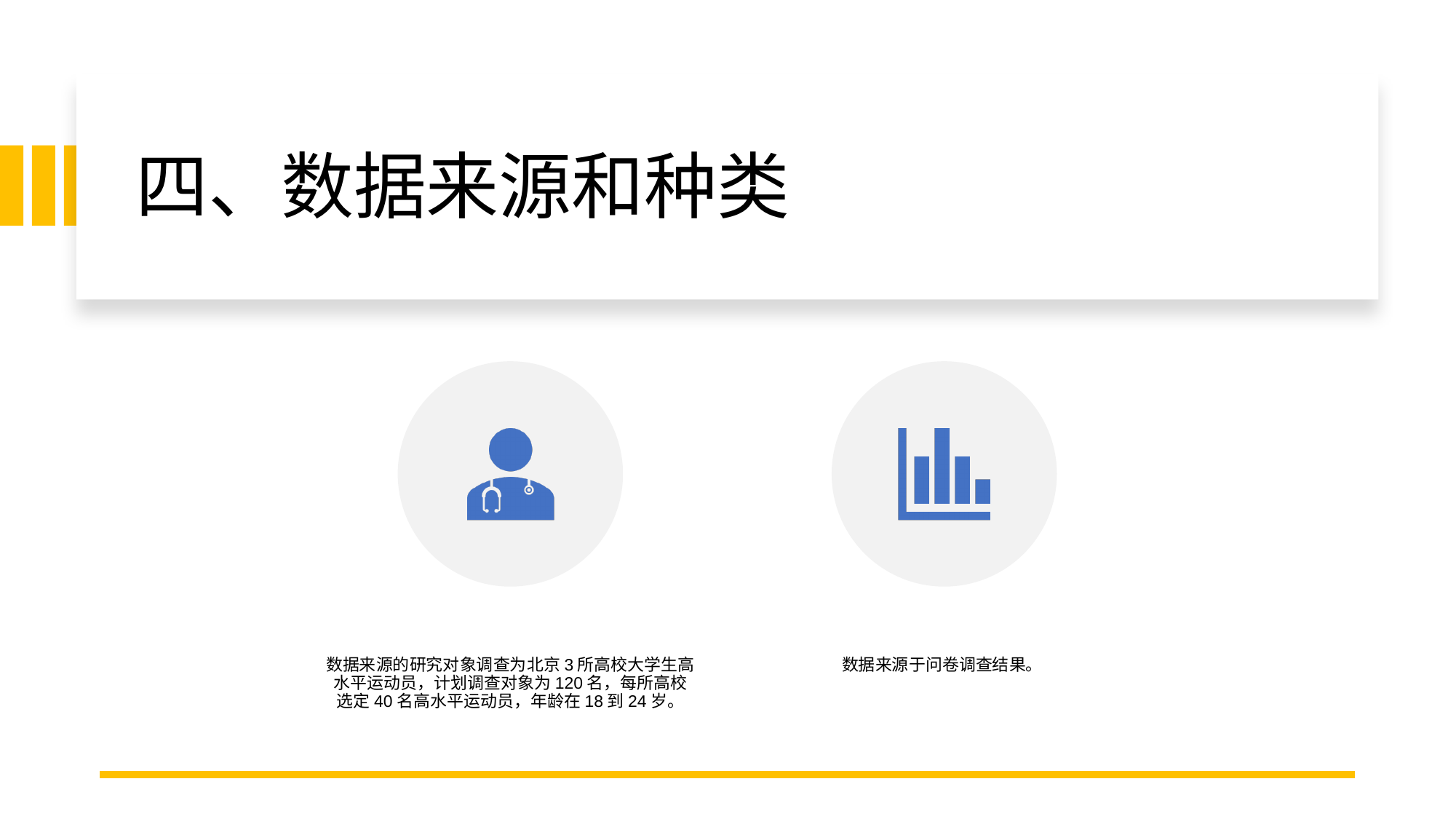

# 四、数据来源和种类

数据来源的研究对象调查为北京3所高校大学生高水平运动员，计划调查对象为120名，每所高校选定40名高水平运动员，年龄在18到24岁。
数据来源于问卷调查结果。